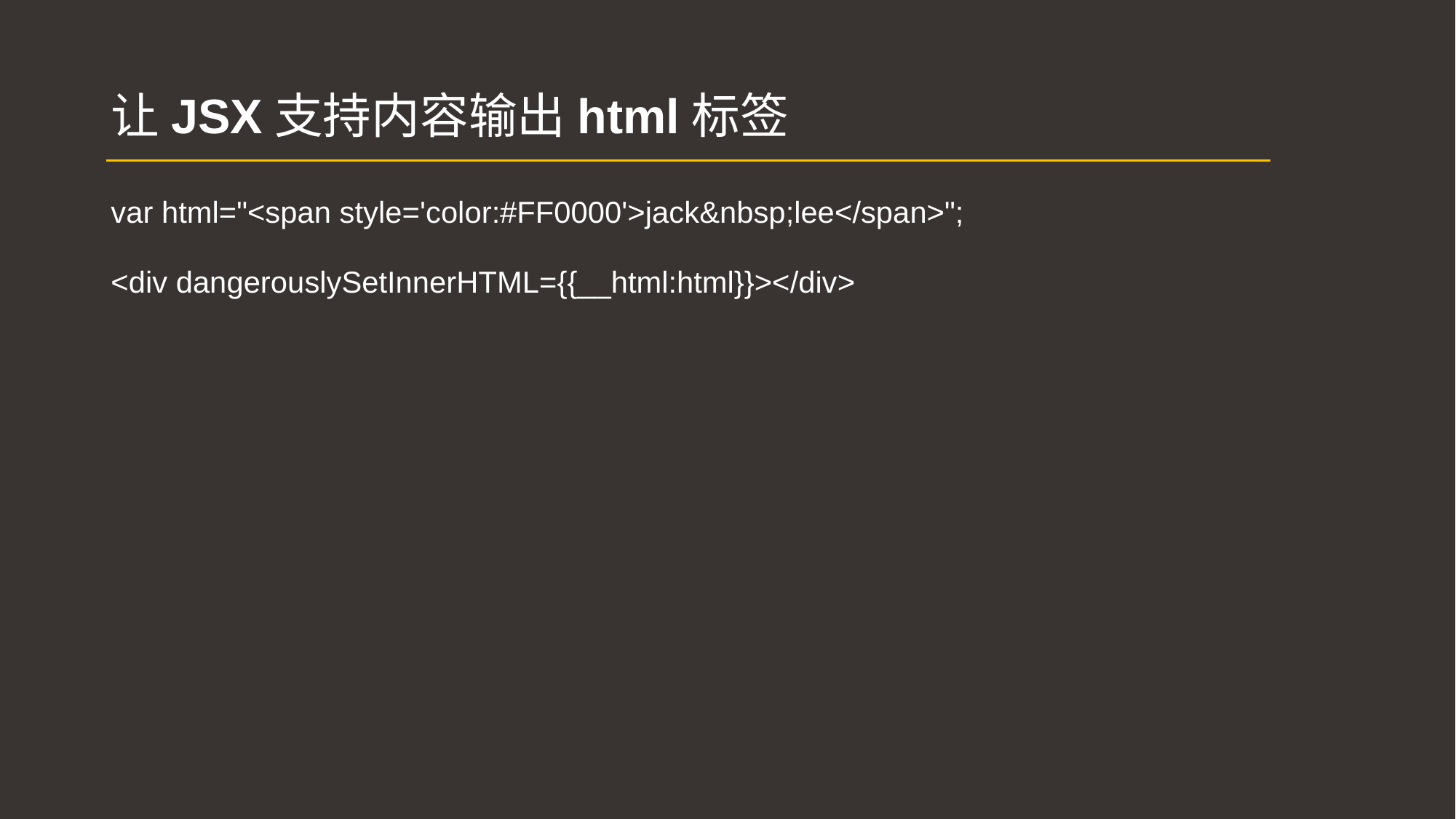

# 让JSX支持内容输出html标签
var html="<span style='color:#FF0000'>jack&nbsp;lee</span>";
<div dangerouslySetInnerHTML={{__html:html}}></div>